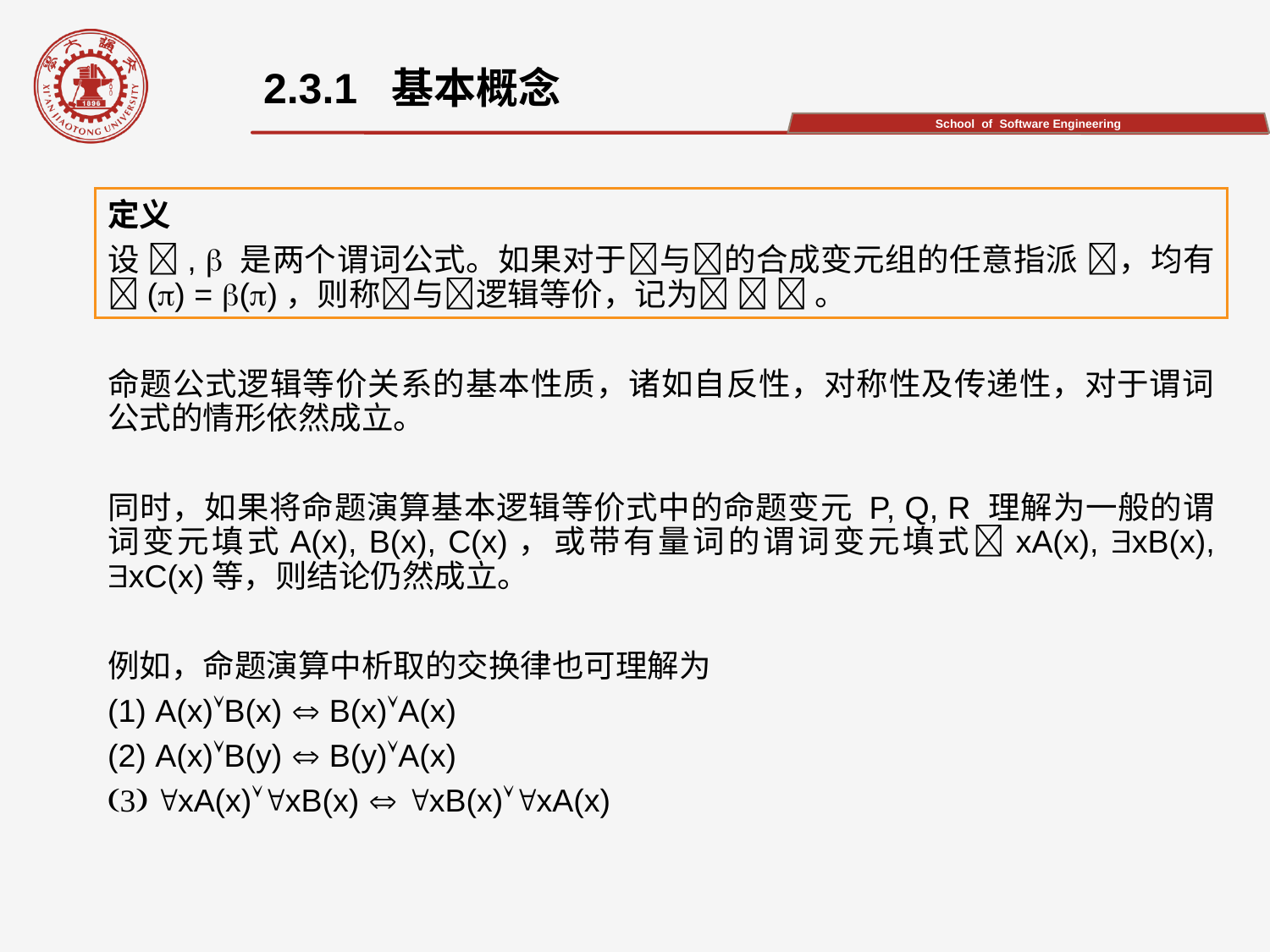

2.3.1  基本概念

定义
设 α, β 是两个谓词公式。如果对于α与β的合成变元组的任意指派 π，均有α(π) = β(π)，则称α与β逻辑等价，记为α ⇔ β 。

命题公式逻辑等价关系的基本性质，诸如自反性，对称性及传递性，对于谓词公式的情形依然成立。

同时，如果将命题演算基本逻辑等价式中的命题变元 P, Q, R 理解为一般的谓词变元填式A(x), B(x), C(x)，或带有量词的谓词变元填式∀xA(x), ∃xB(x), ∃xC(x)等，则结论仍然成立。

例如，命题演算中析取的交换律也可理解为
A(x)∨B(x) ⇔ B(x)∨A(x)
A(x)∨B(y) ⇔ B(y)∨A(x)
∀xA(x)∨∀xB(x) ⇔ ∀xB(x)∨∀xA(x)